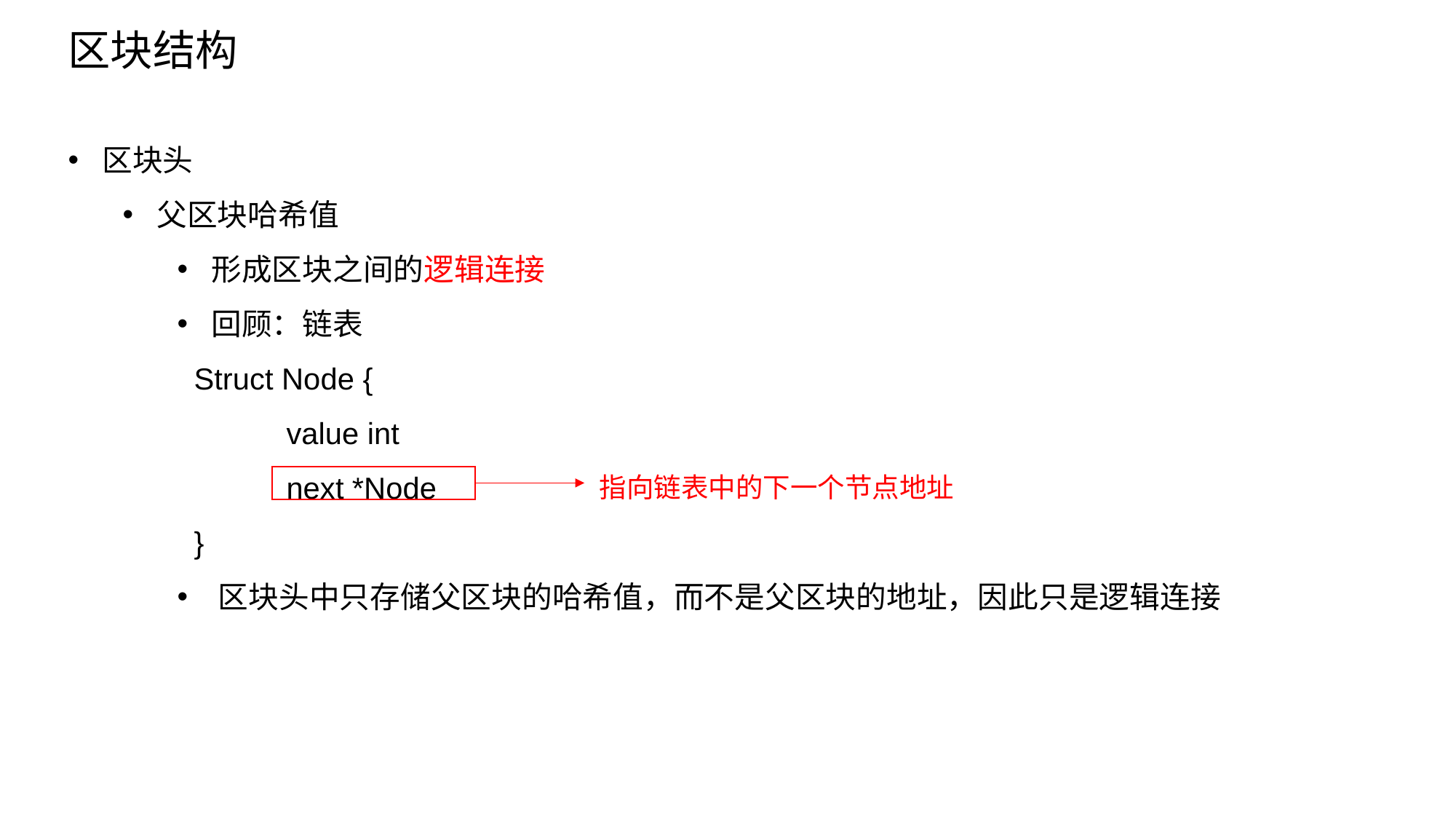

区块结构
区块头
父区块哈希值
形成区块之间的逻辑连接
回顾：链表
  Struct Node {
	value int
	next *Node
  }
区块头中只存储父区块的哈希值，而不是父区块的地址，因此只是逻辑连接

指向链表中的下一个节点地址